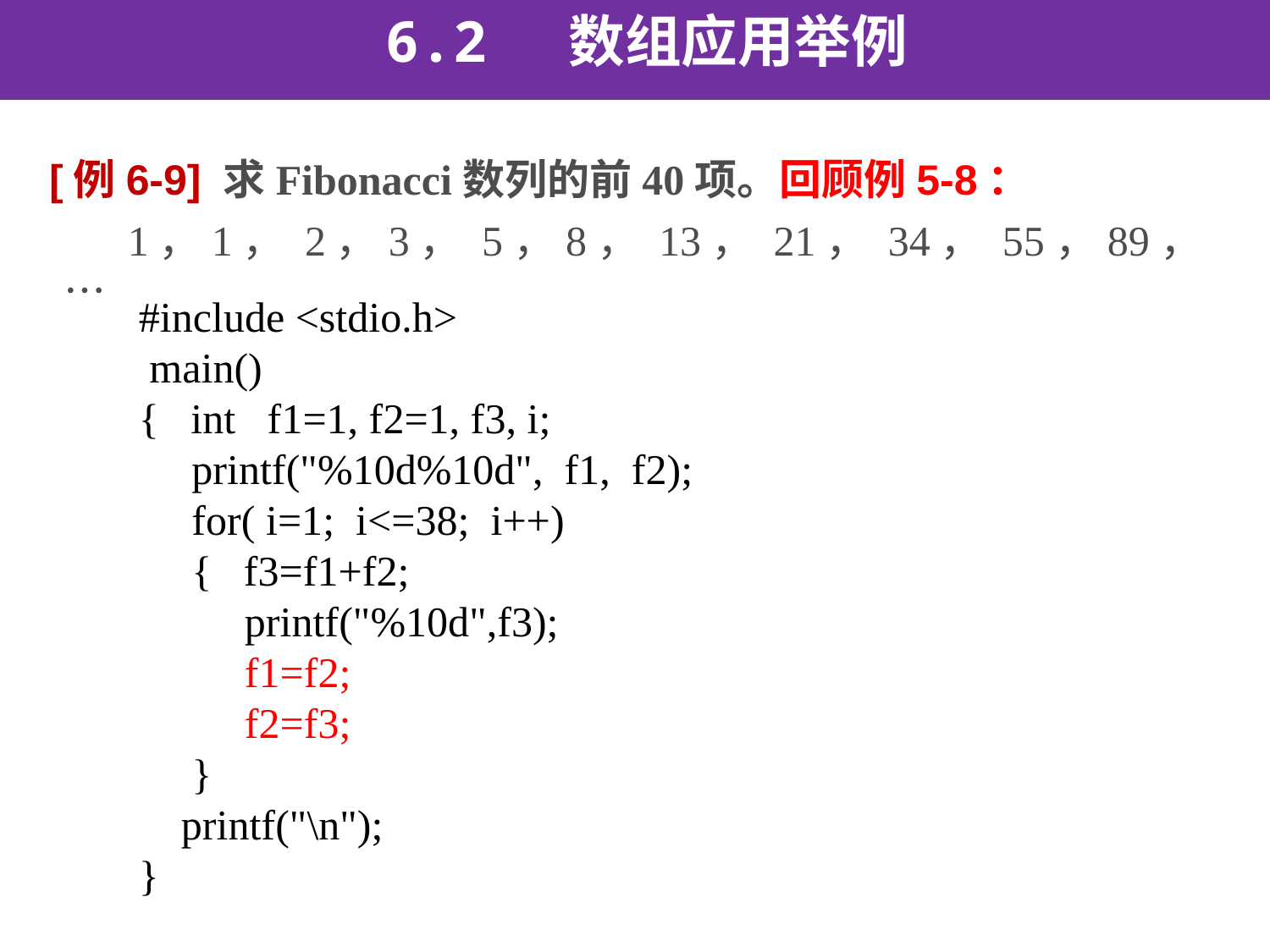

6.2  数组应用举例
[例6-9] 求Fibonacci数列的前40项。回顾例5-8：
      1，1， 2，3， 5，8， 13， 21， 34， 55，89，…

#include <stdio.h>
 main()
{   int   f1=1, f2=1, f3, i;
     printf("%10d%10d",  f1,  f2);
     for( i=1;  i<=38;  i++)
     {   f3=f1+f2;
          printf("%10d",f3);
          f1=f2;
          f2=f3;
     }
    printf("\n");
}